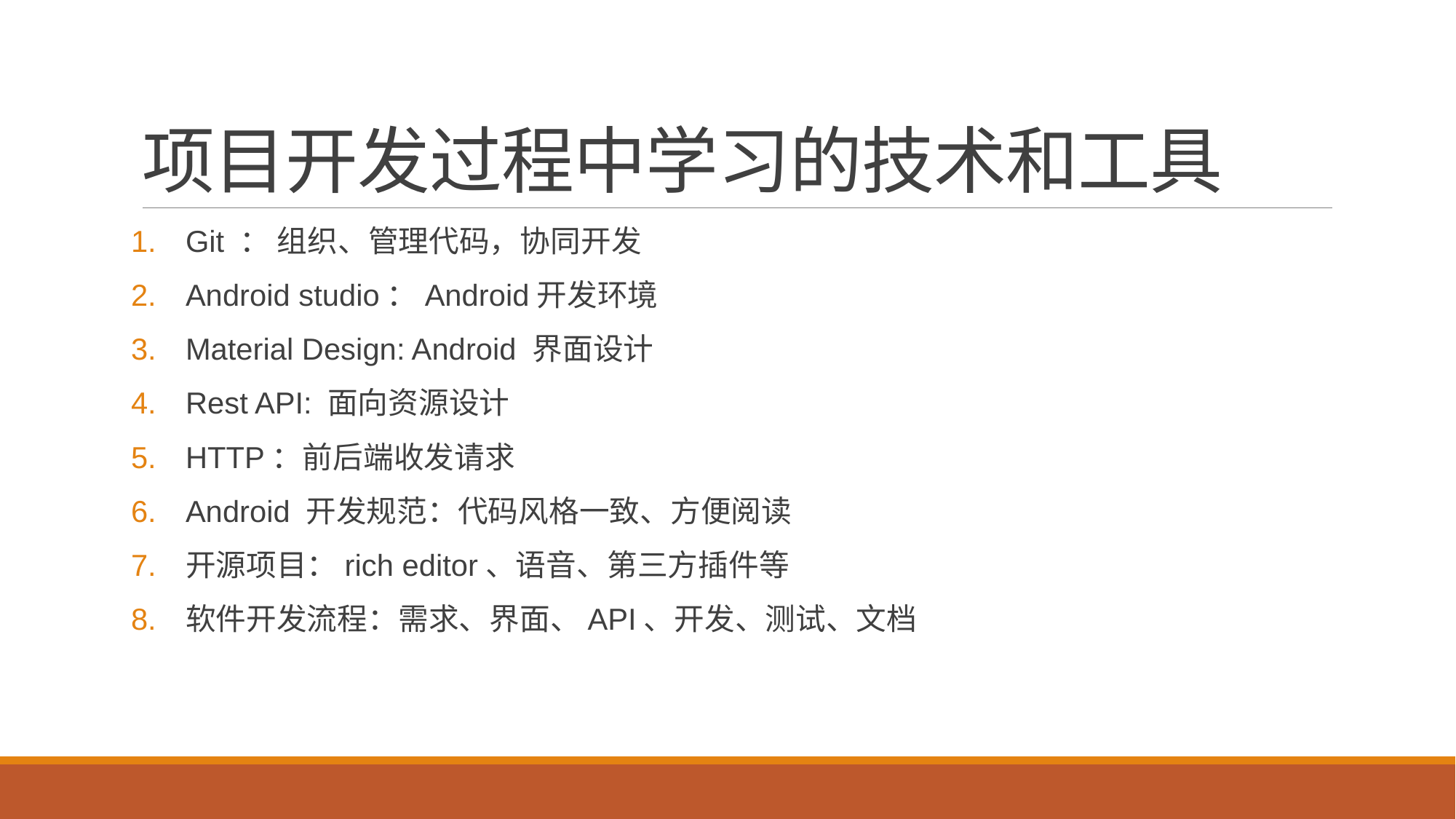

# 项目开发过程中学习的技术和工具
Git ： 组织、管理代码，协同开发
Android studio：Android开发环境
Material Design: Android 界面设计
Rest API: 面向资源设计
HTTP：前后端收发请求
Android 开发规范：代码风格一致、方便阅读
开源项目：rich editor、语音、第三方插件等
软件开发流程：需求、界面、API、开发、测试、文档